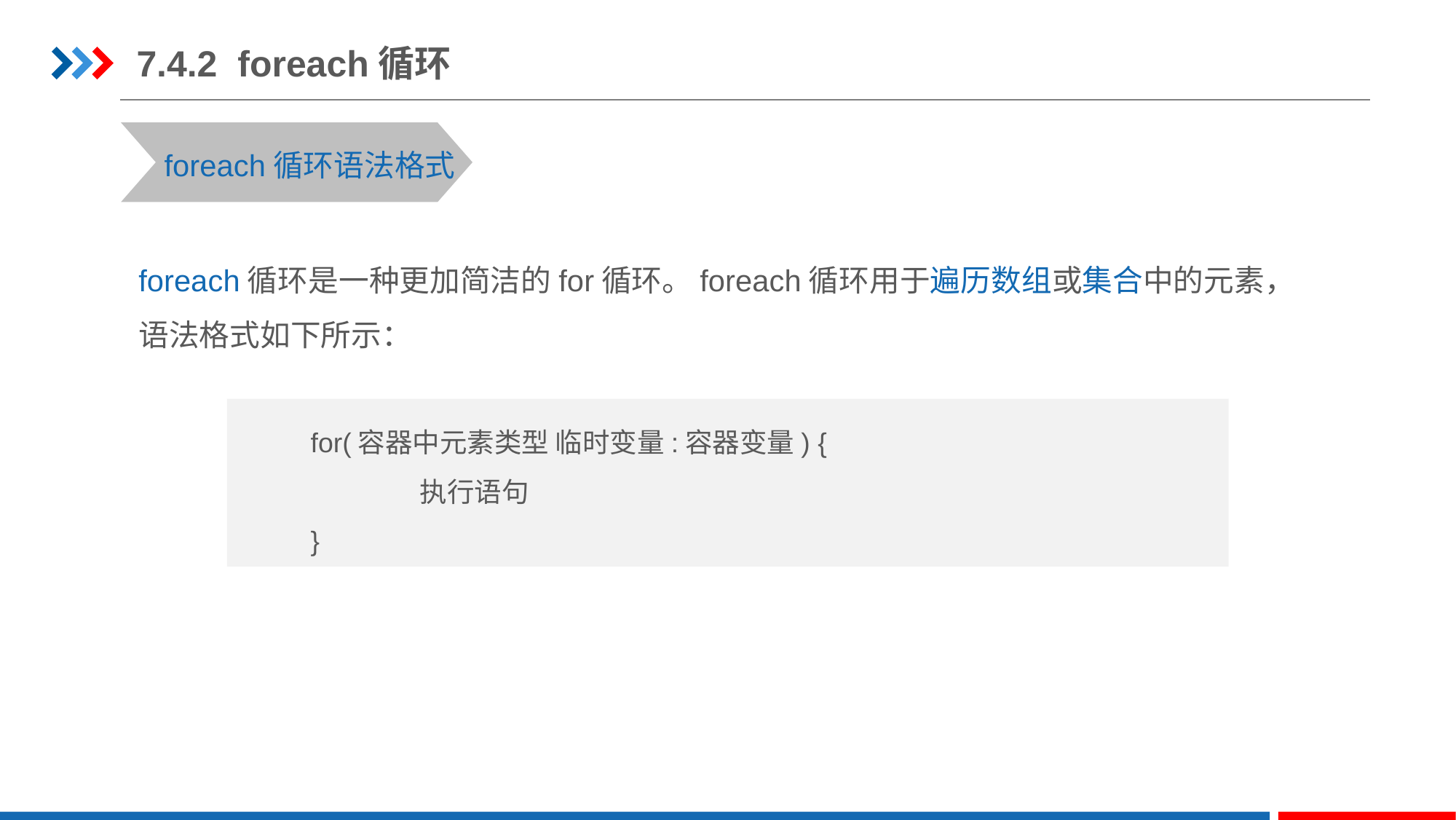

7.4.2  foreach循环

foreach循环语法格式
foreach循环是一种更加简洁的for循环。foreach循环用于遍历数组或集合中的元素，
语法格式如下所示：
for(容器中元素类型 临时变量:容器变量) {
	执行语句
}